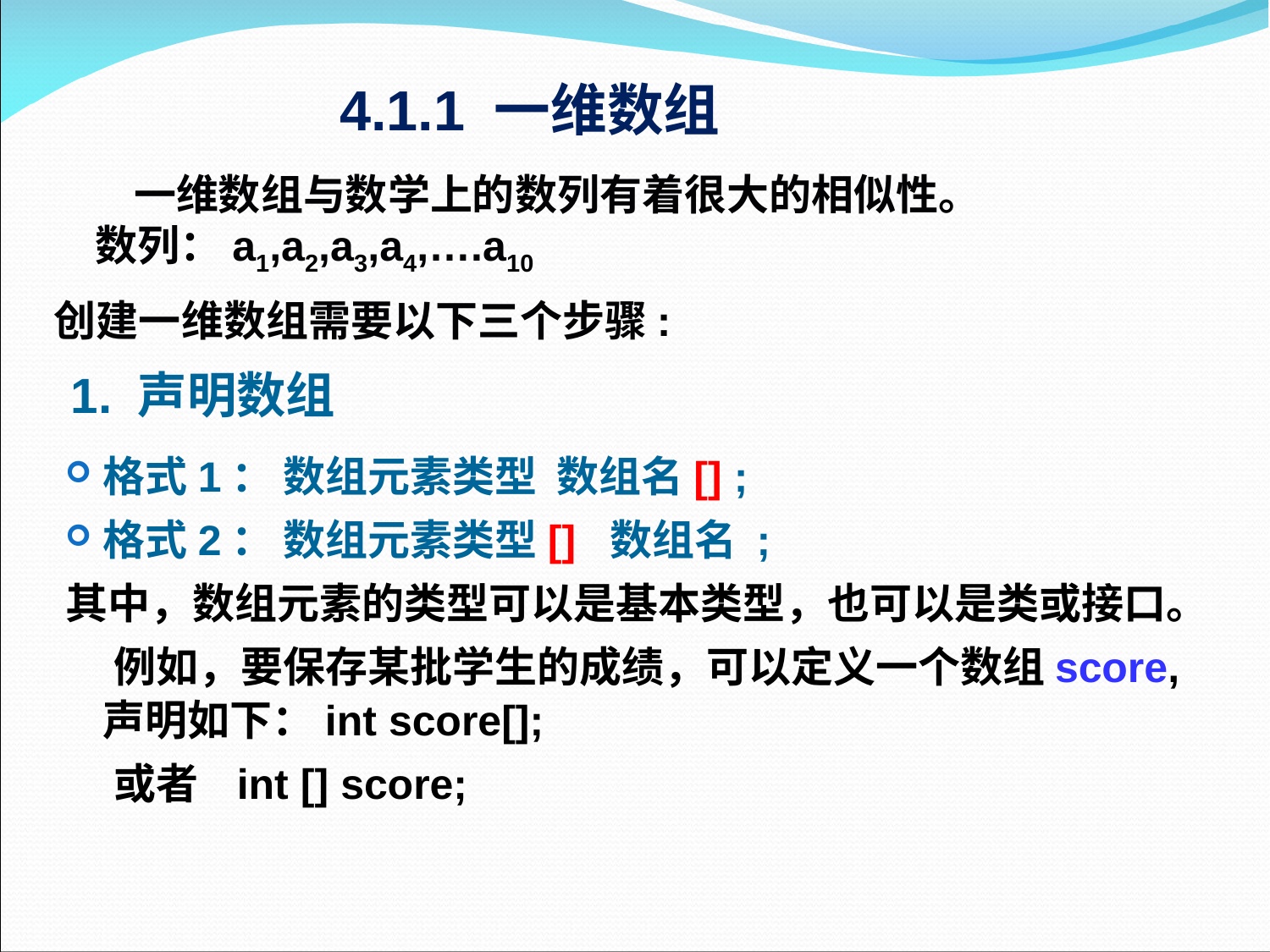

4.1.1 一维数组
   一维数组与数学上的数列有着很大的相似性。
数列：a1,a2,a3,a4,….a10
# 创建一维数组需要以下三个步骤:
1. 声明数组
格式1： 数组元素类型  数组名[] ;
格式2： 数组元素类型[]  数组名 ;
其中，数组元素的类型可以是基本类型，也可以是类或接口。
    例如，要保存某批学生的成绩，可以定义一个数组score,声明如下：int score[];
    或者   int [] score;